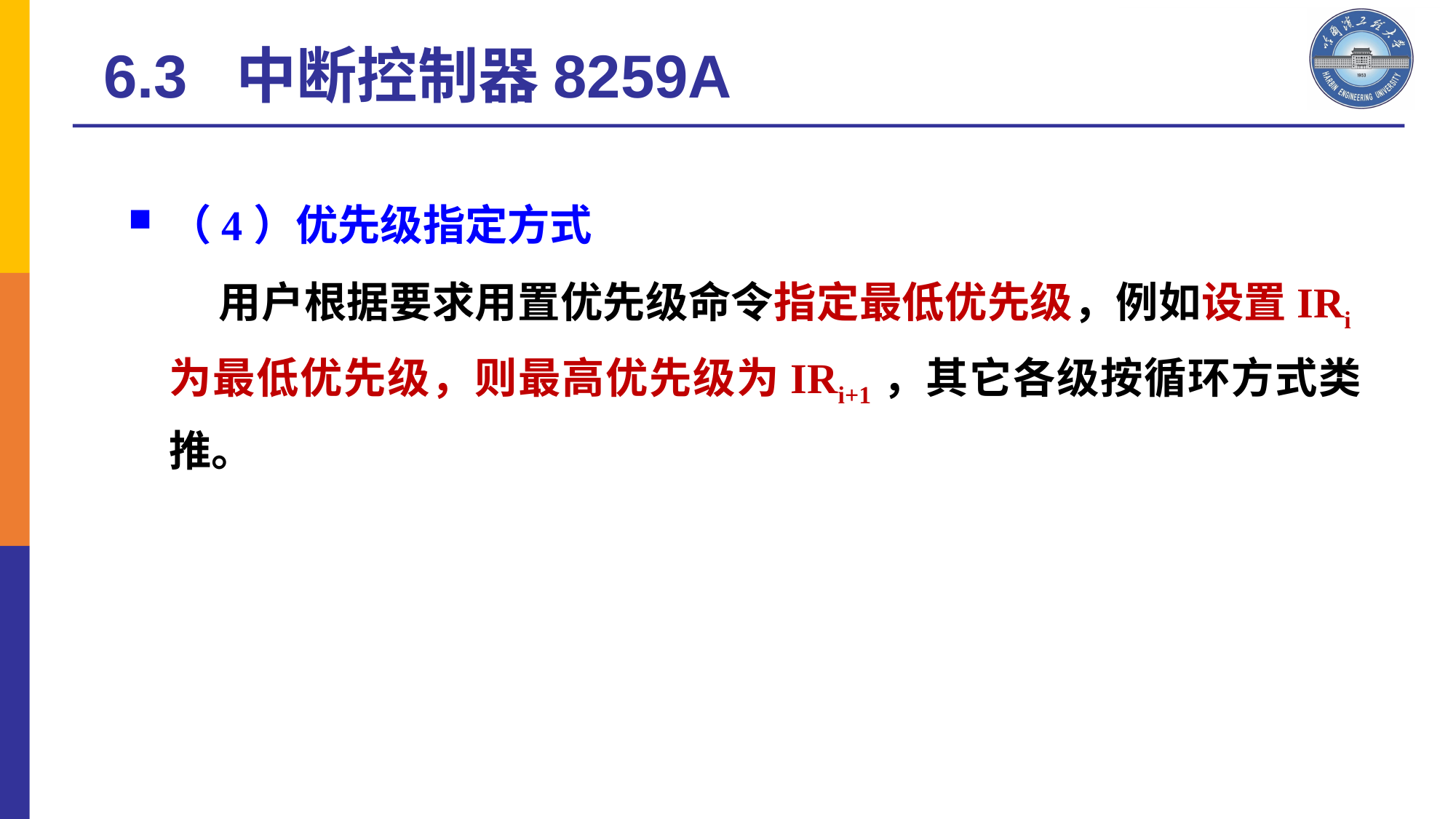

6.3  中断控制器8259A
（4）优先级指定方式
        用户根据要求用置优先级命令指定最低优先级，例如设置IRi为最低优先级，则最高优先级为IRi+1，其它各级按循环方式类推。